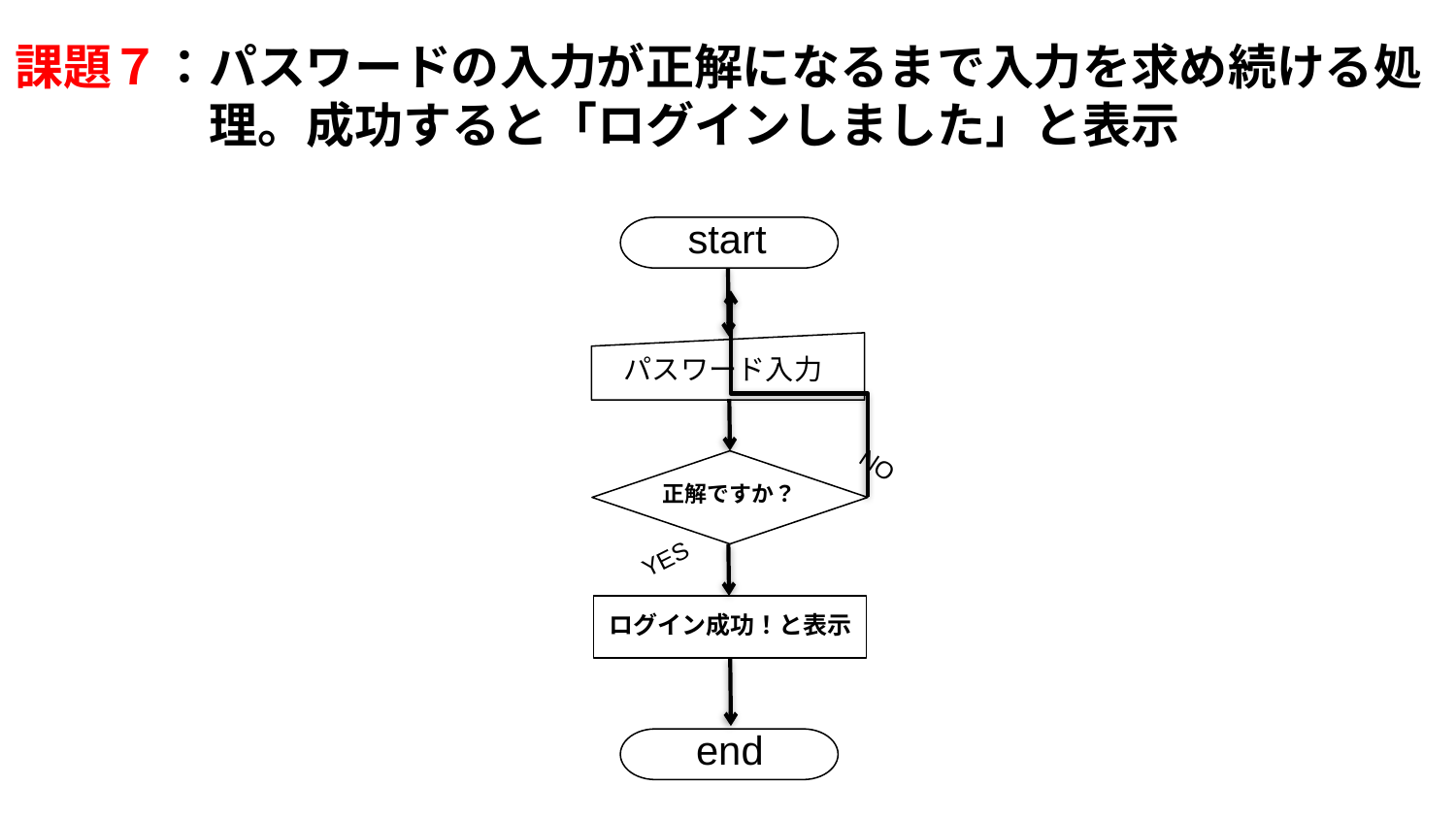

課題７：パスワードの入力が正解になるまで入力を求め続ける処	　理。成功すると「ログインしました」と表示
start

パスワード入力
NO

正解ですか？
YES

ログイン成功！と表示
end